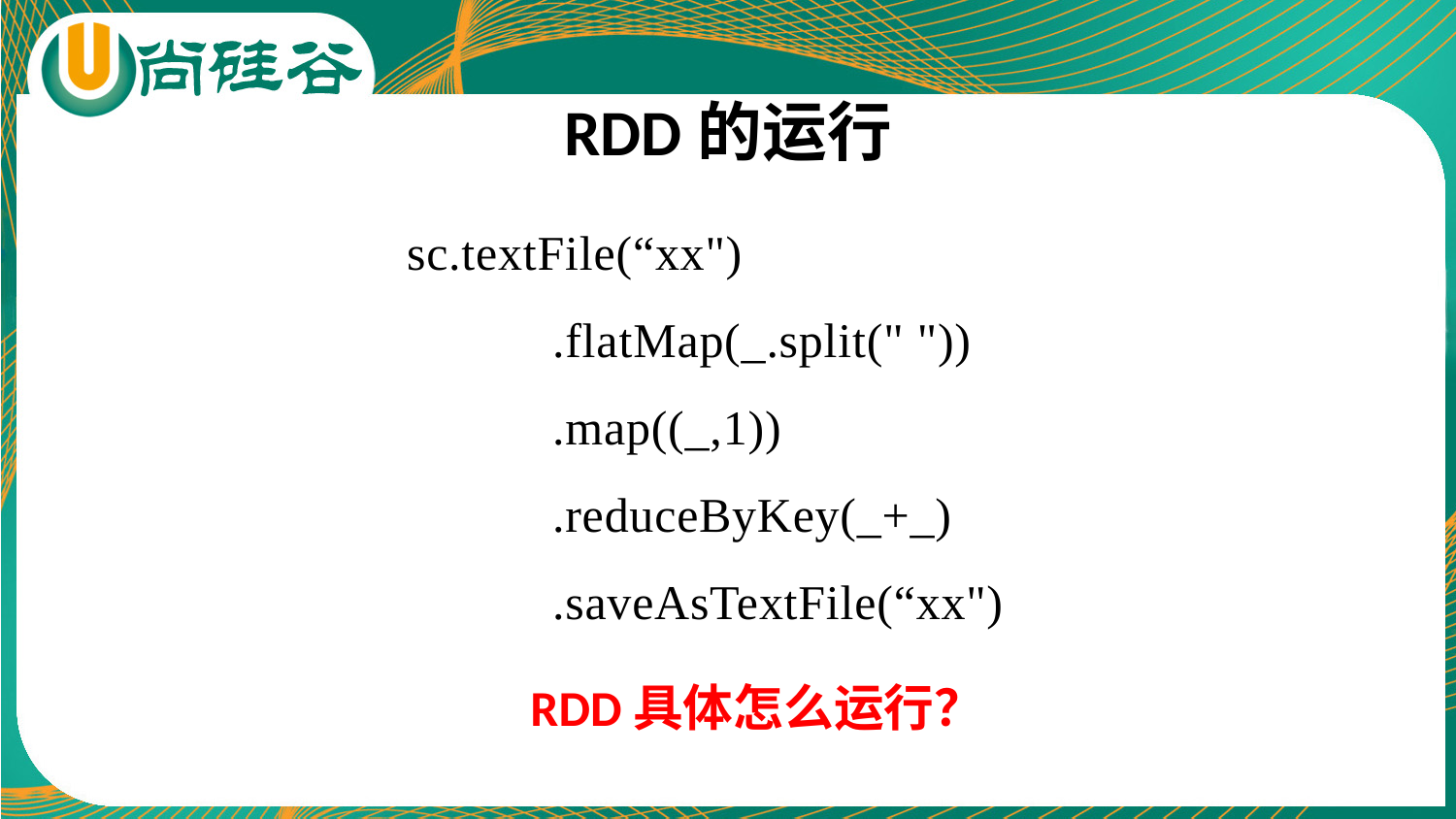

# RDD的运行
sc.textFile(“xx")
	.flatMap(_.split(" "))
	.map((_,1))
	.reduceByKey(_+_)
	.saveAsTextFile(“xx")
RDD具体怎么运行？